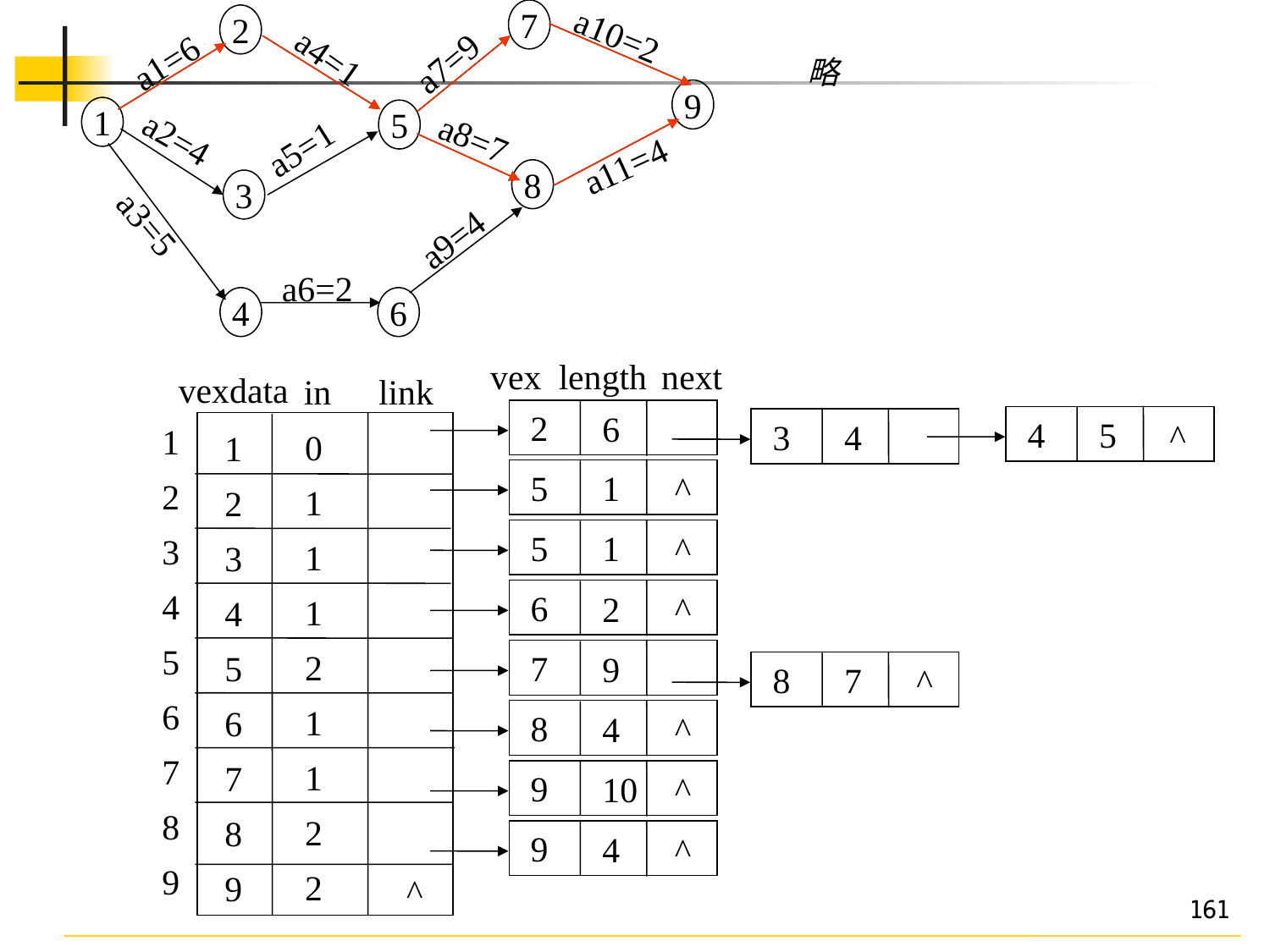

7
2
a10=2

a4=1
a1=6
a7=9
9
1
5
a2=4
a8=7
a5=1

a11=4

8
3
a3=5

a9=4
a6=2
4
6

略
vex
length
next
vexdata
in
link
 2

6
 4

5
^
 3

4

1
2
3
4
5
6
7
8
9

0
1
1
1
2
1
1
2
2
1
2
3
4
5
6
7
8
9
 5

1
^

 5

1
^

 6

2
^

 7

9

 8

7
^

 8

4
^

 9

10
^

 9

4
^
^

161